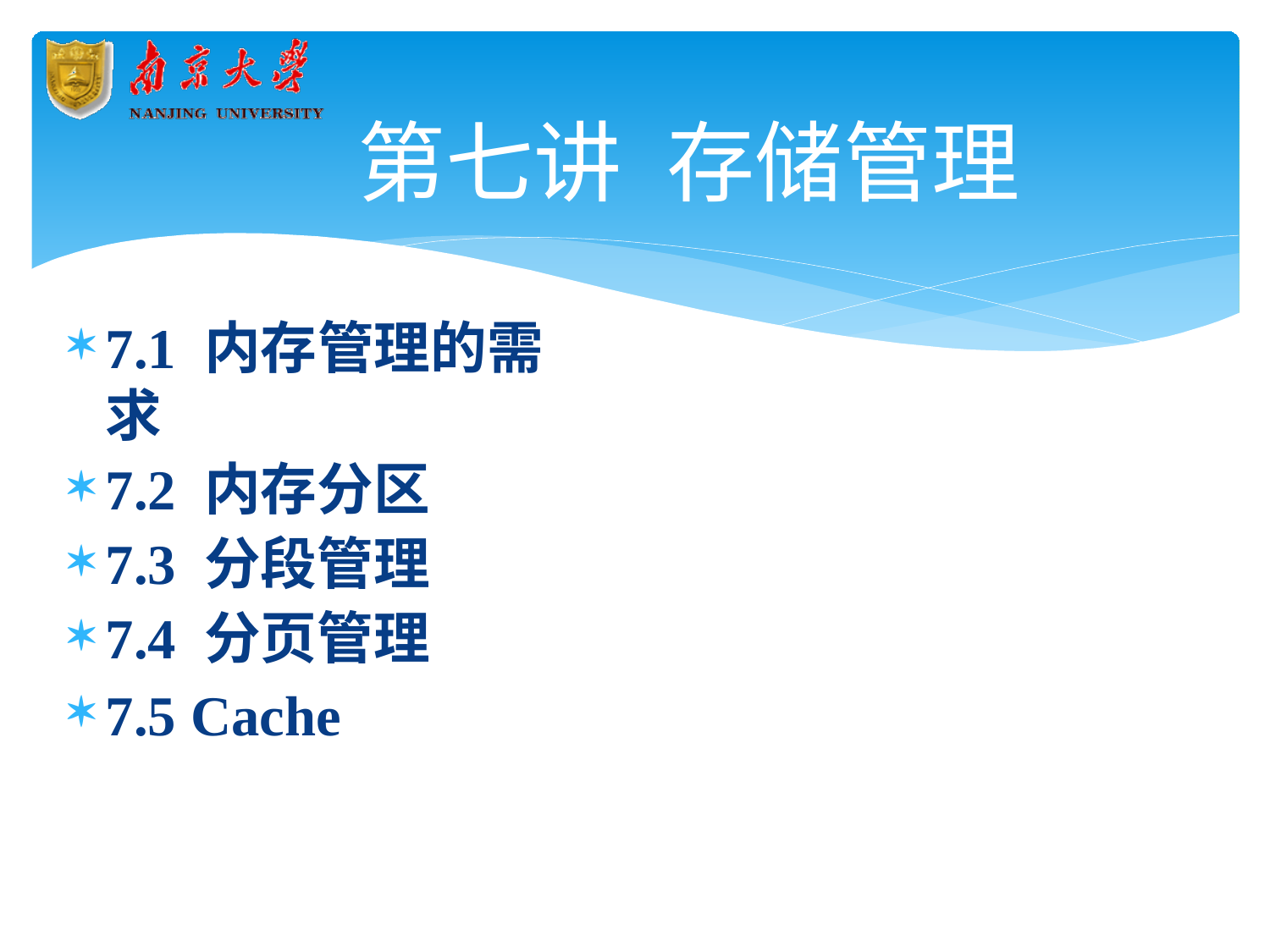

# 第七讲	存储管理
7.1 内存管理的需求
7.2 内存分区
7.3 分段管理
7.4 分页管理
7.5 Cache